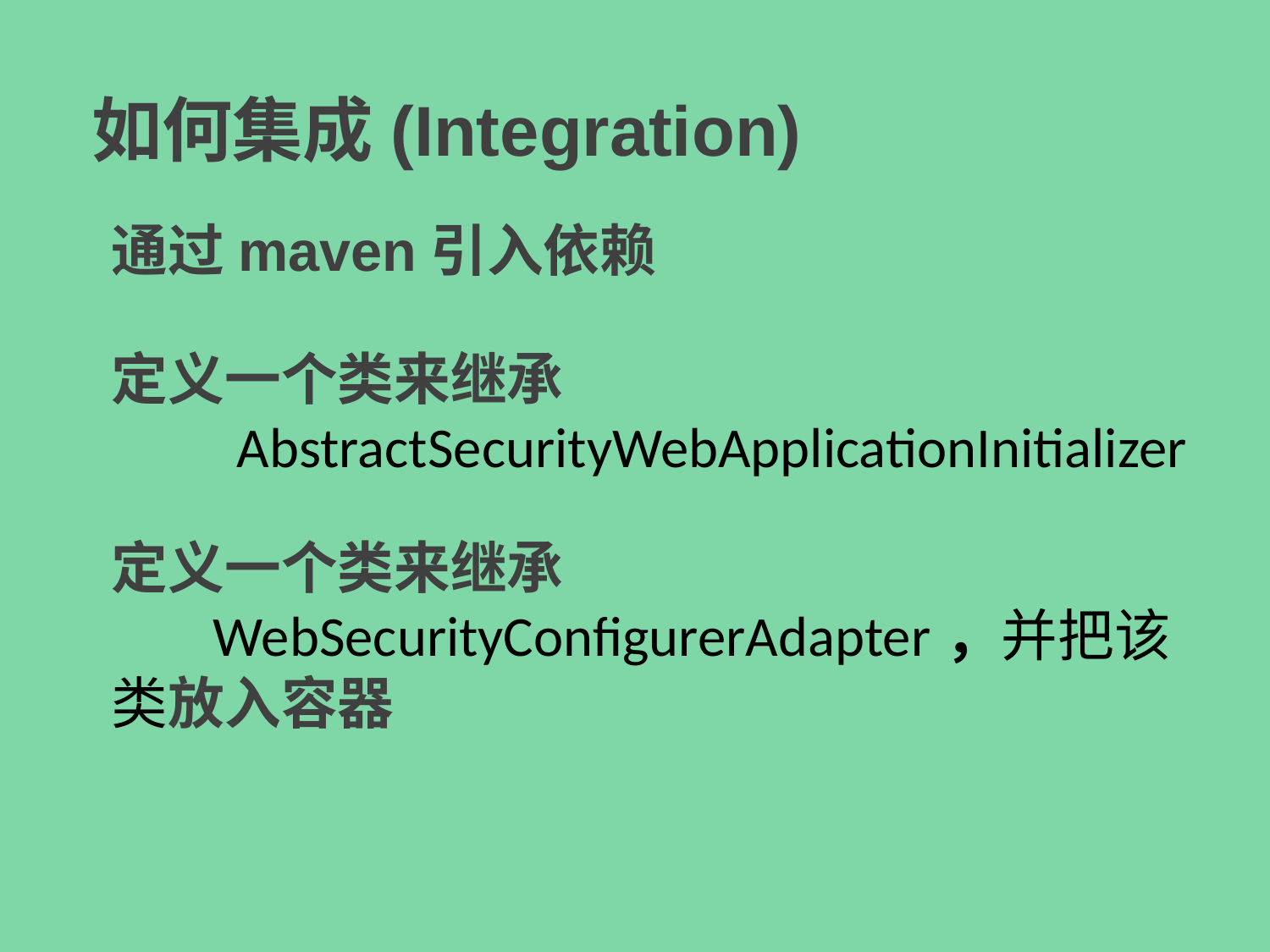

如何集成(Integration)
通过maven引入依赖
定义一个类来继承
        AbstractSecurityWebApplicationInitializer
定义一个类来继承
        WebSecurityConfigurerAdapter，并把该类放入容器